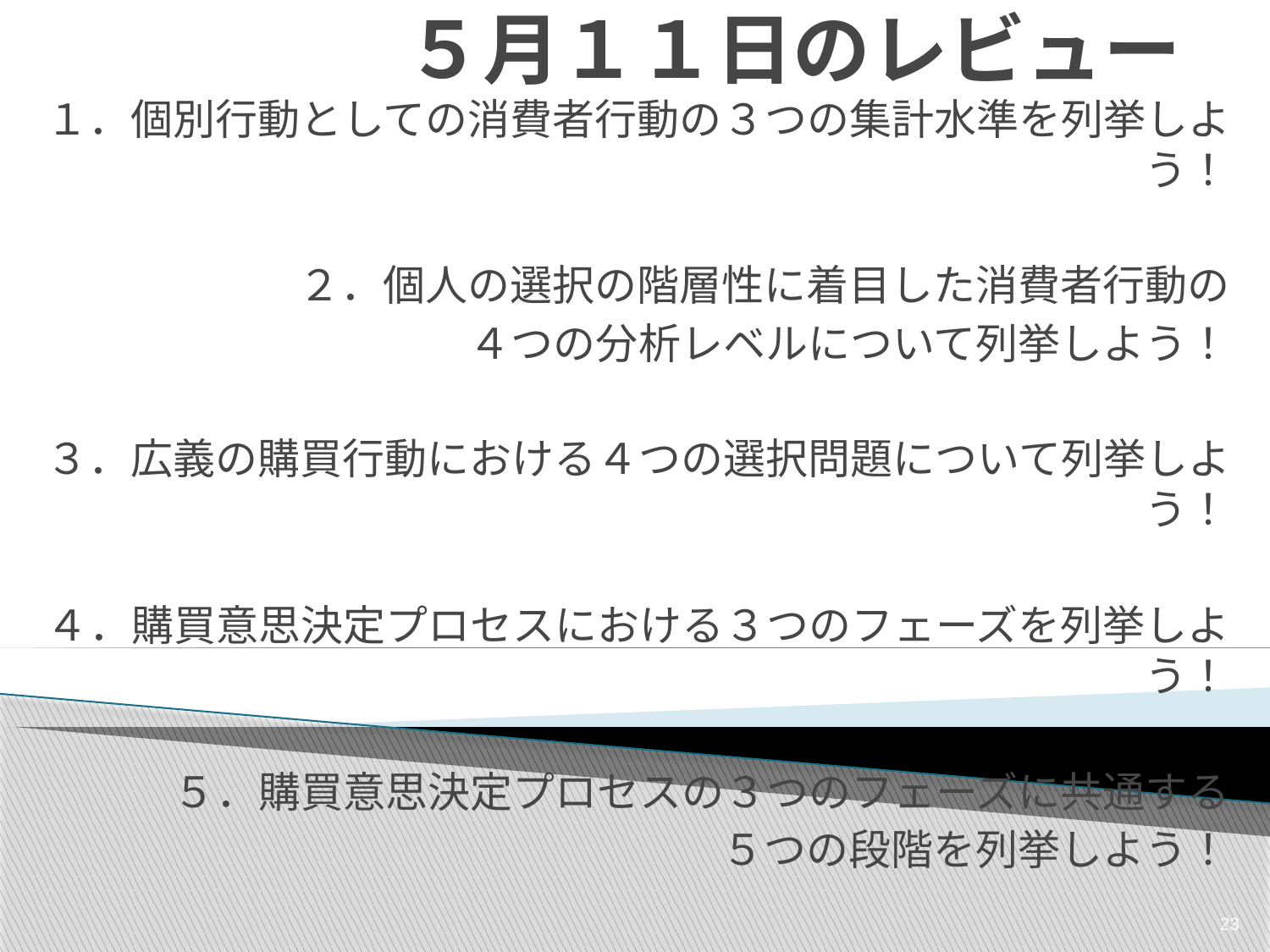

# ５月１１日のレビュー
１．個別行動としての消費者行動の３つの集計水準を列挙しよう！

２．個人の選択の階層性に着目した消費者行動の
４つの分析レベルについて列挙しよう！

３．広義の購買行動における４つの選択問題について列挙しよう！

４．購買意思決定プロセスにおける３つのフェーズを列挙しよう！

５．購買意思決定プロセスの３つのフェーズに共通する
５つの段階を列挙しよう！

23